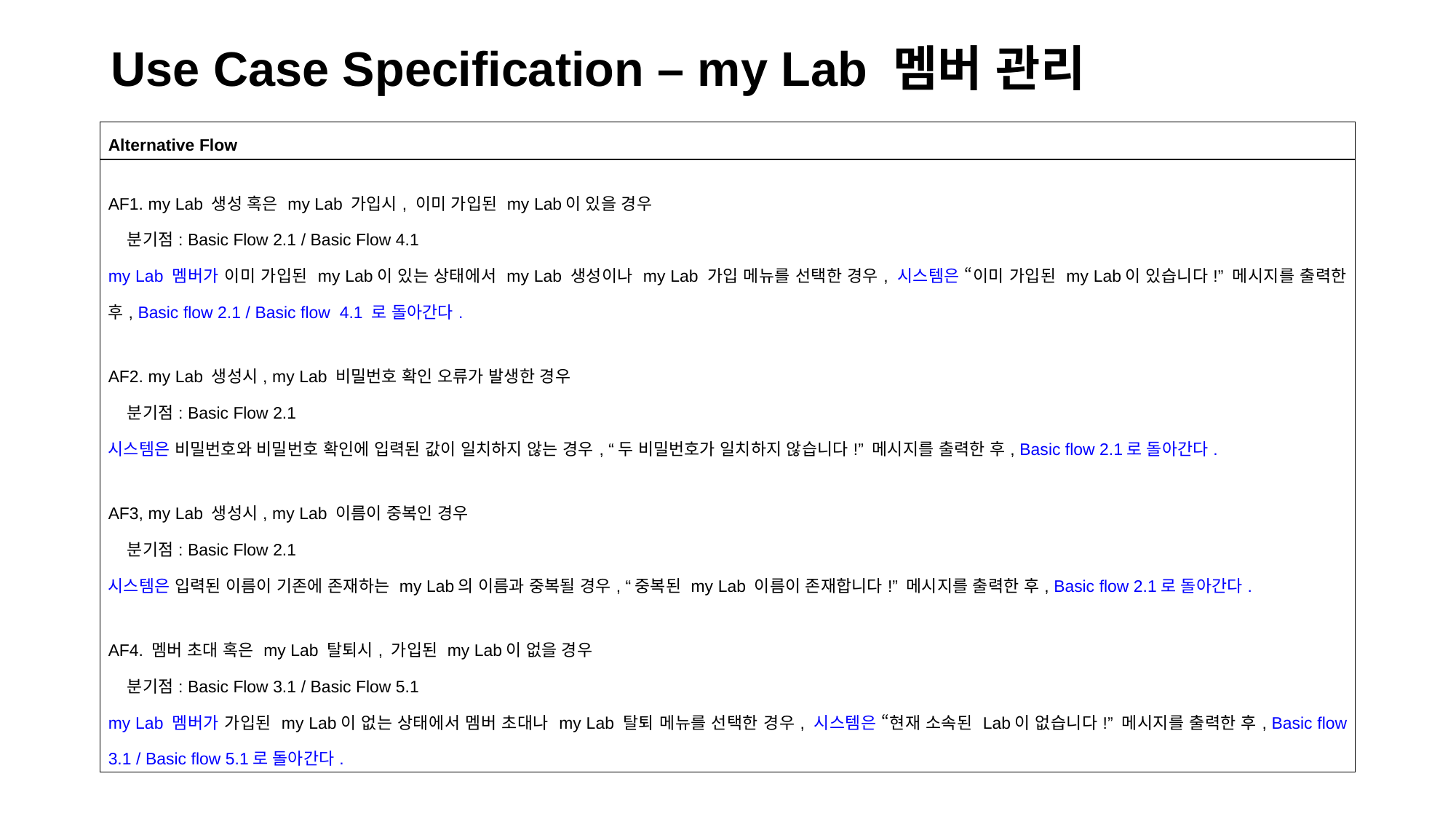

# Use Case Specification – my Lab 멤버 관리
| Alternative Flow |
| --- |
| AF1. my Lab 생성 혹은 my Lab 가입시, 이미 가입된 my Lab이 있을 경우 분기점: Basic Flow 2.1 / Basic Flow 4.1 my Lab 멤버가 이미 가입된 my Lab이 있는 상태에서 my Lab 생성이나 my Lab 가입 메뉴를 선택한 경우, 시스템은 “이미 가입된 my Lab이 있습니다!” 메시지를 출력한 후, Basic flow 2.1 / Basic flow 4.1 로 돌아간다. AF2. my Lab 생성시, my Lab 비밀번호 확인 오류가 발생한 경우 분기점: Basic Flow 2.1 시스템은 비밀번호와 비밀번호 확인에 입력된 값이 일치하지 않는 경우, “두 비밀번호가 일치하지 않습니다!” 메시지를 출력한 후, Basic flow 2.1로 돌아간다. AF3, my Lab 생성시, my Lab 이름이 중복인 경우 분기점: Basic Flow 2.1 시스템은 입력된 이름이 기존에 존재하는 my Lab의 이름과 중복될 경우, “중복된 my Lab 이름이 존재합니다!” 메시지를 출력한 후, Basic flow 2.1로 돌아간다. AF4. 멤버 초대 혹은 my Lab 탈퇴시, 가입된 my Lab이 없을 경우 분기점: Basic Flow 3.1 / Basic Flow 5.1 my Lab 멤버가 가입된 my Lab이 없는 상태에서 멤버 초대나 my Lab 탈퇴 메뉴를 선택한 경우, 시스템은 “현재 소속된 Lab이 없습니다!” 메시지를 출력한 후, Basic flow 3.1 / Basic flow 5.1로 돌아간다. |